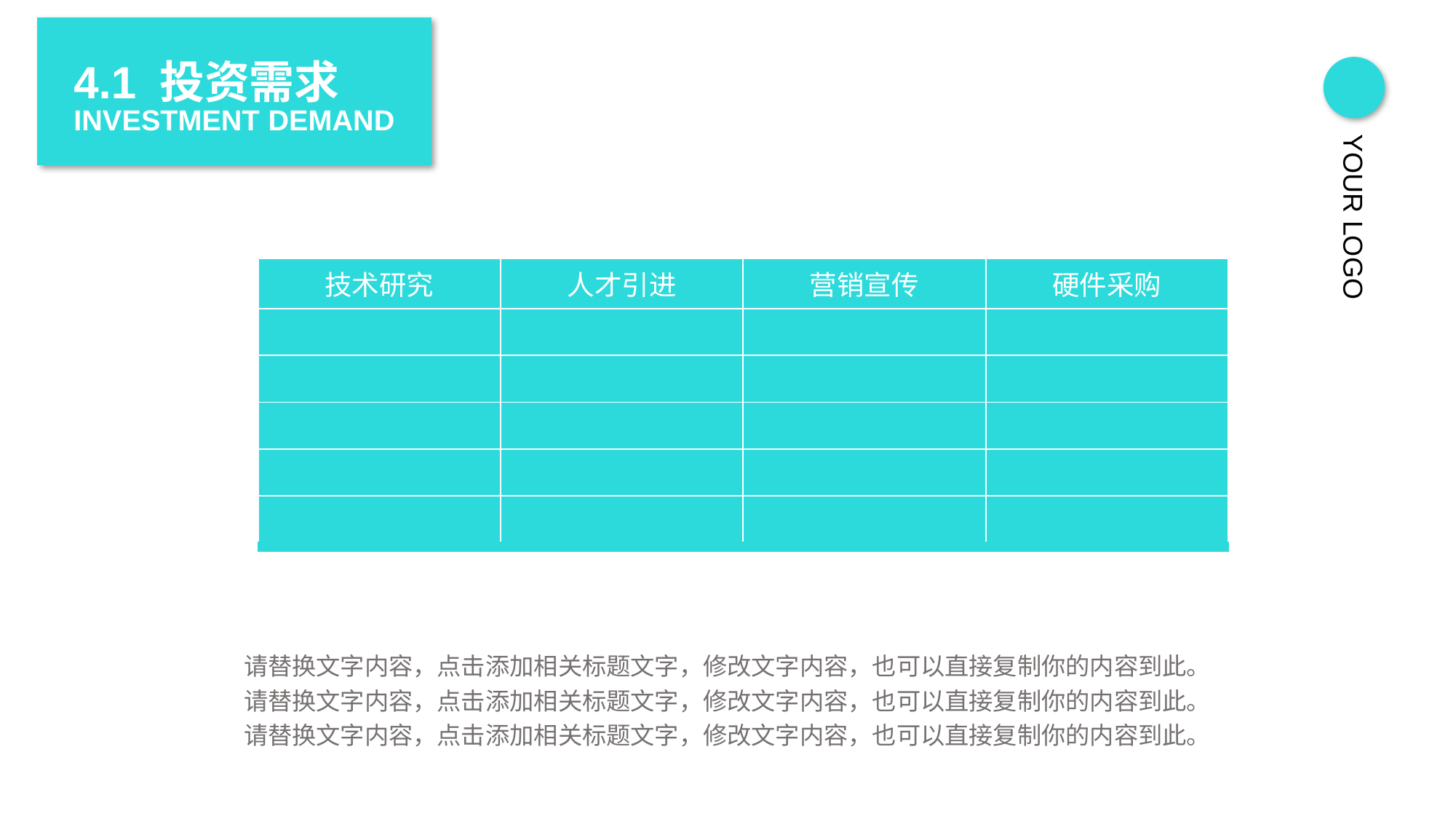

4.1 投资需求
INVESTMENT DEMAND

YOUR LOGO
| 技术研究 | 人才引进 | 营销宣传 | 硬件采购 |
| --- | --- | --- | --- |
|  |  |  |  |
|  |  |  |  |
|  |  |  |  |
|  |  |  |  |
|  |  |  |  |

请替换文字内容，点击添加相关标题文字，修改文字内容，也可以直接复制你的内容到此。
请替换文字内容，点击添加相关标题文字，修改文字内容，也可以直接复制你的内容到此。
请替换文字内容，点击添加相关标题文字，修改文字内容，也可以直接复制你的内容到此。